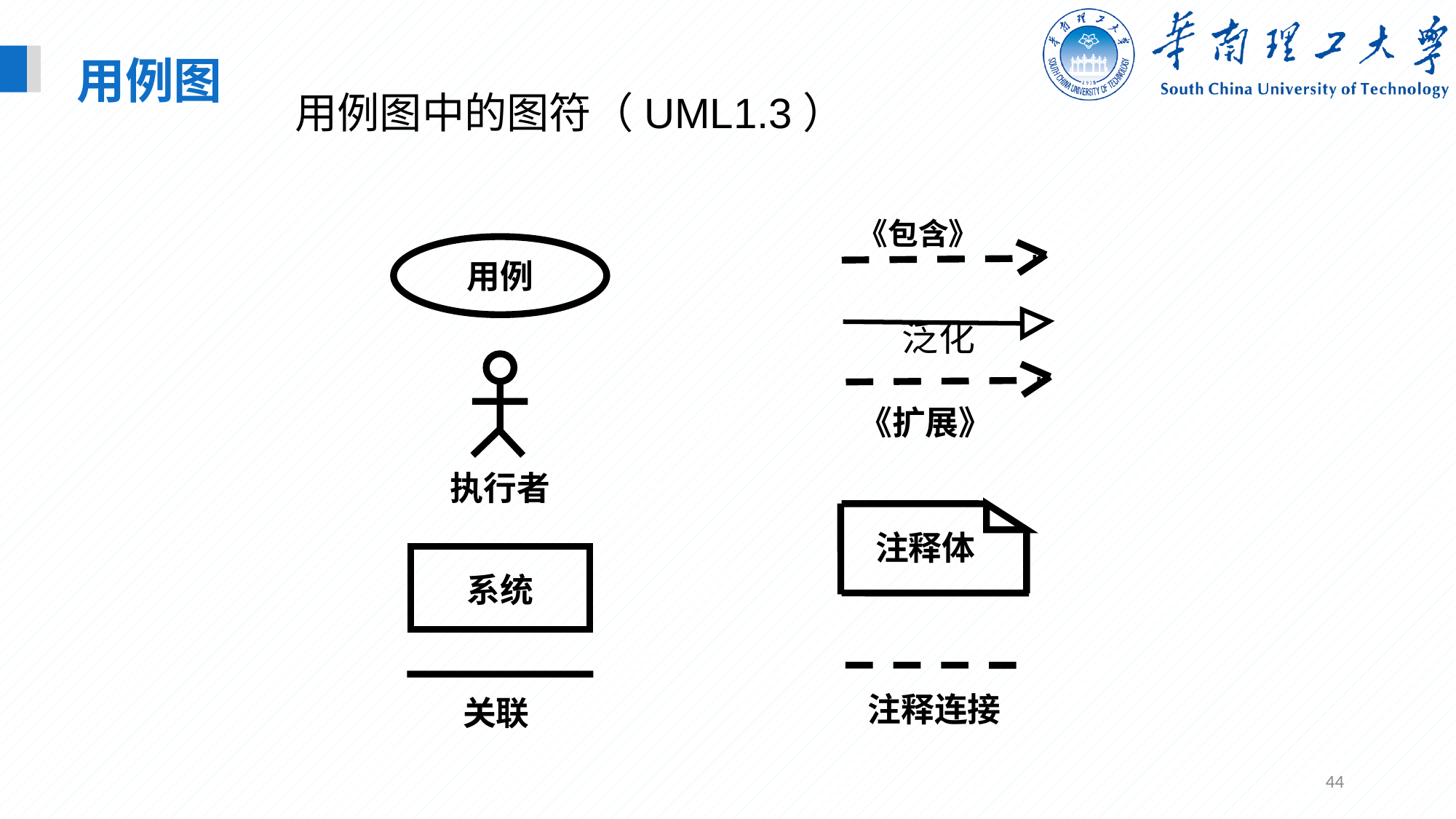

用例图
# 用例图中的图符（UML1.3）
《包含》

用例

泛化

《扩展》

执行者

注释体

系统

注释连接
关联
44